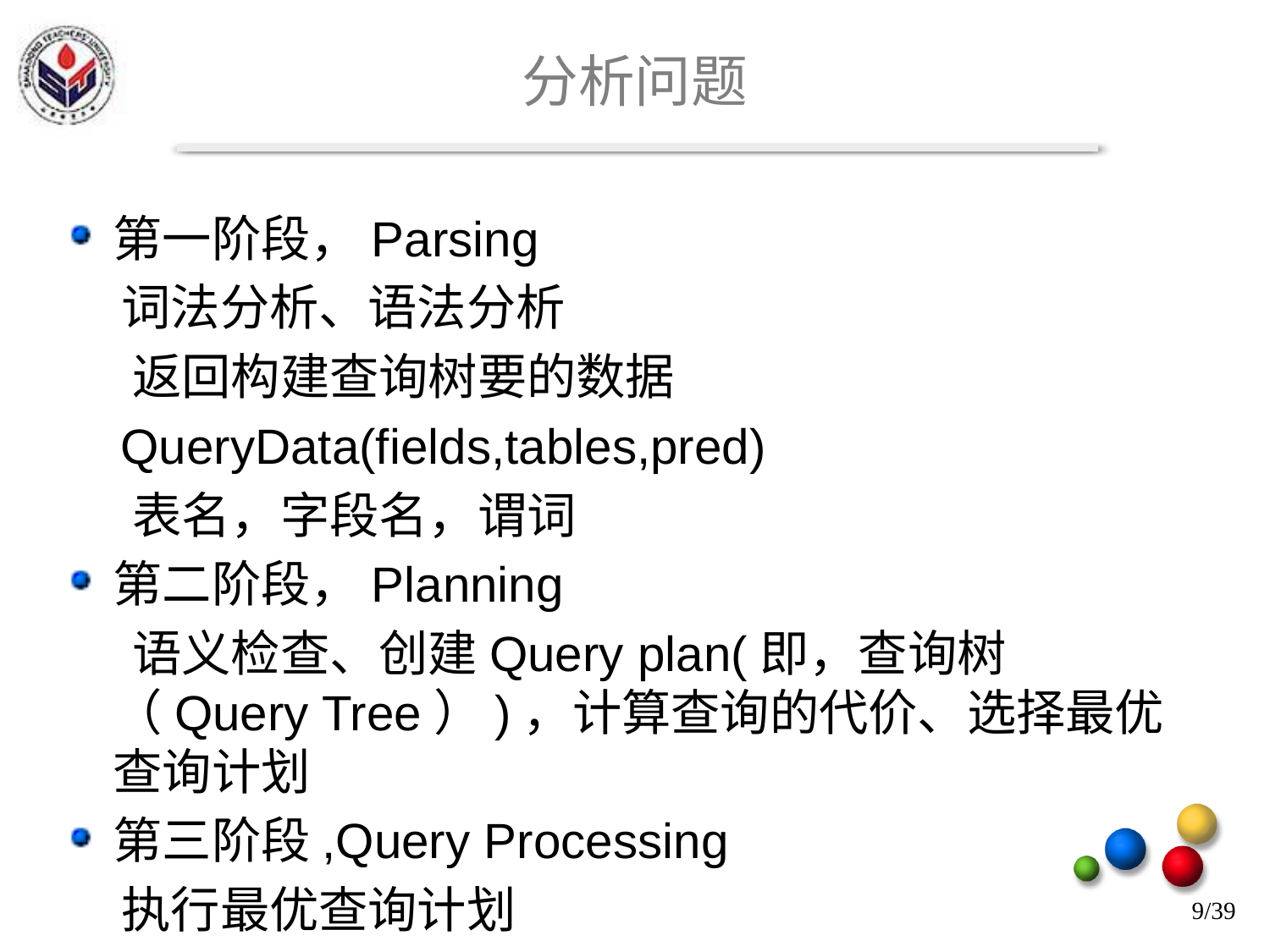

# 分析问题
第一阶段，Parsing
    词法分析、语法分析
     返回构建查询树要的数据
    QueryData(fields,tables,pred)
     表名，字段名，谓词
第二阶段，Planning
     语义检查、创建Query plan(即，查询树（Query Tree）)，计算查询的代价、选择最优查询计划
第三阶段,Query Processing
    执行最优查询计划
9/39